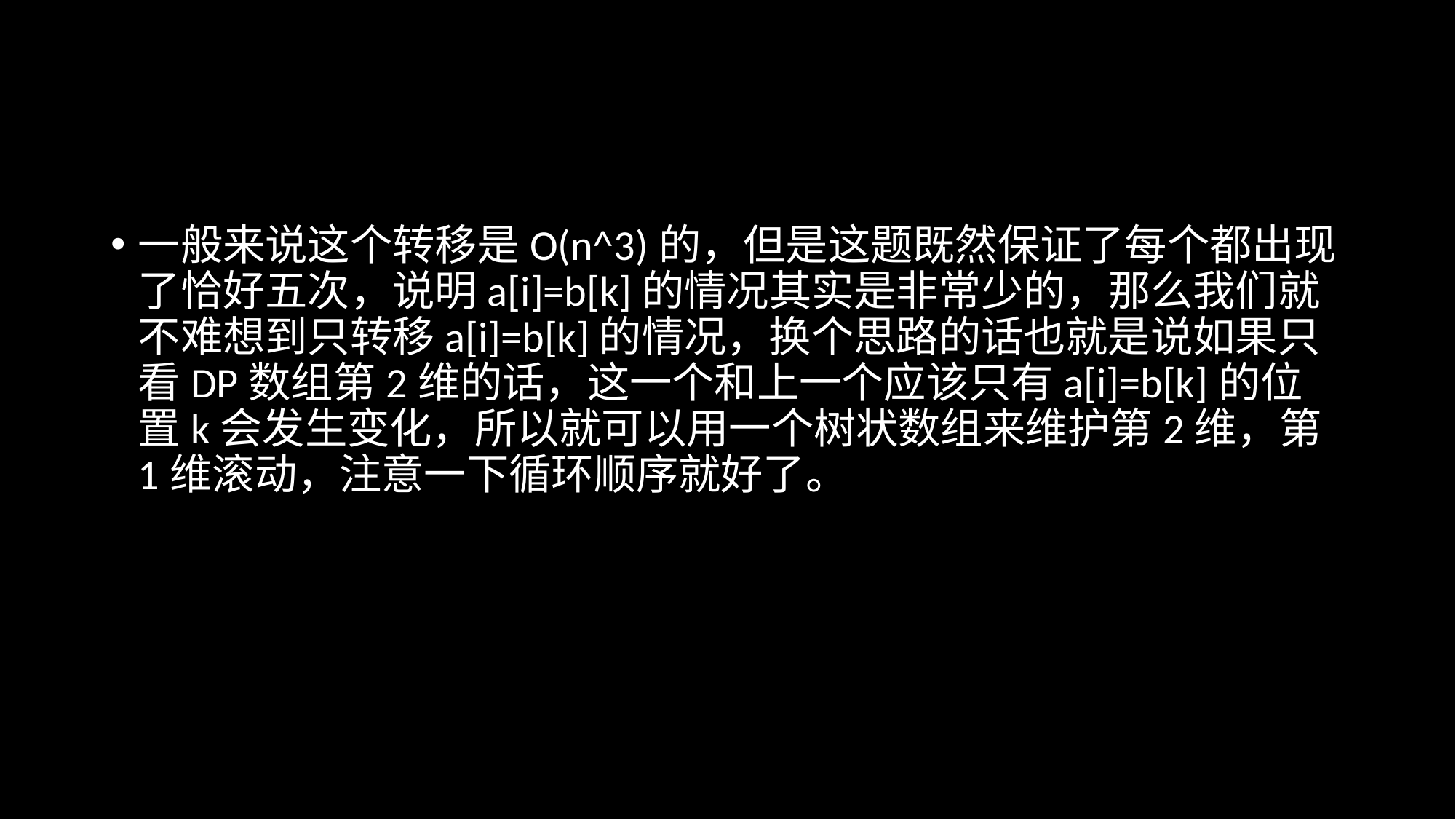

#
一般来说这个转移是O(n^3)的，但是这题既然保证了每个都出现了恰好五次，说明a[i]=b[k]的情况其实是非常少的，那么我们就不难想到只转移a[i]=b[k]的情况，换个思路的话也就是说如果只看DP数组第2维的话，这一个和上一个应该只有a[i]=b[k]的位置k会发生变化，所以就可以用一个树状数组来维护第2维，第1维滚动，注意一下循环顺序就好了。